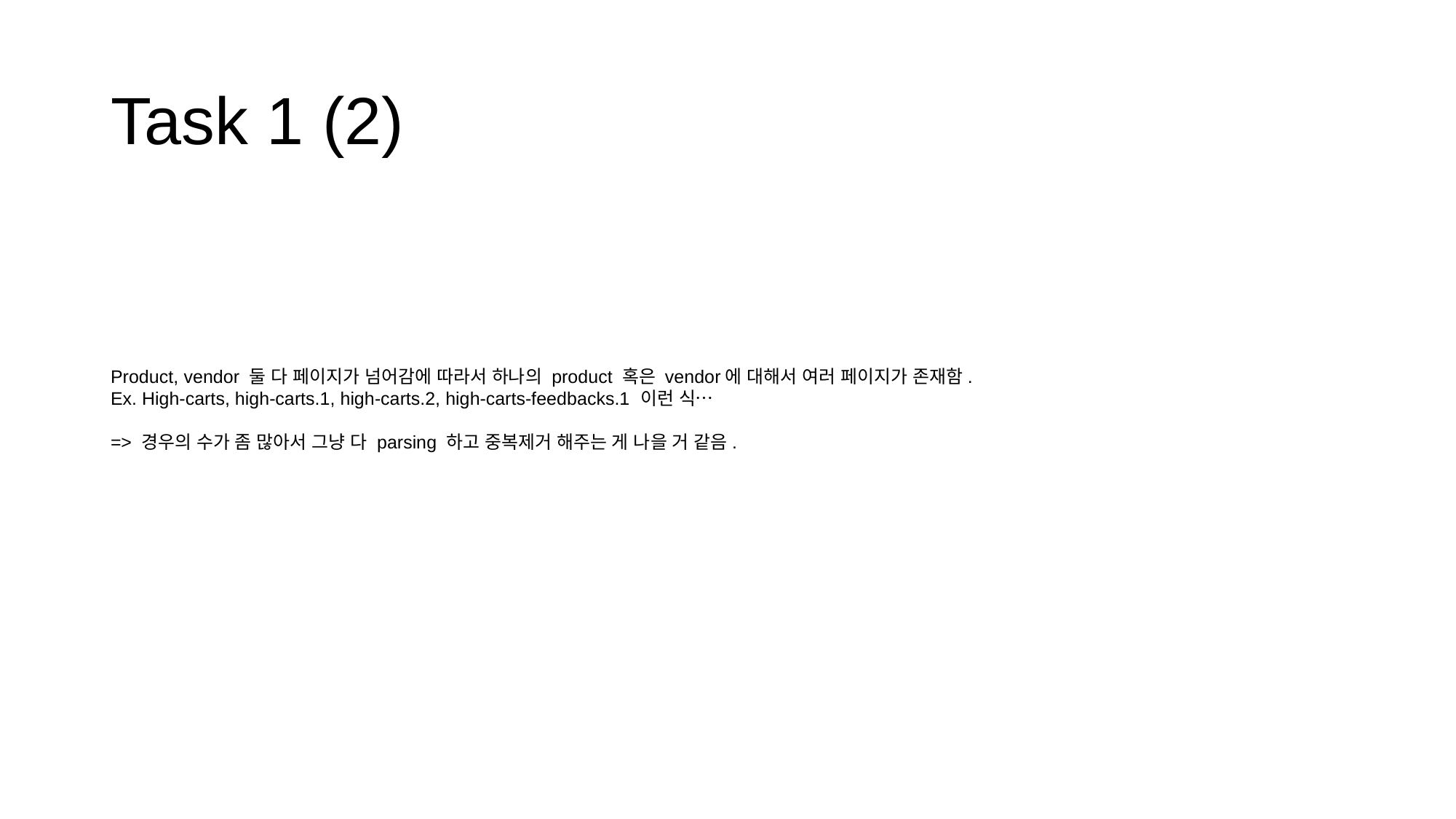

# Task 1 (2)
Product, vendor 둘 다 페이지가 넘어감에 따라서 하나의 product 혹은 vendor에 대해서 여러 페이지가 존재함.
Ex. High-carts, high-carts.1, high-carts.2, high-carts-feedbacks.1 이런 식…

=> 경우의 수가 좀 많아서 그냥 다 parsing 하고 중복제거 해주는 게 나을 거 같음.